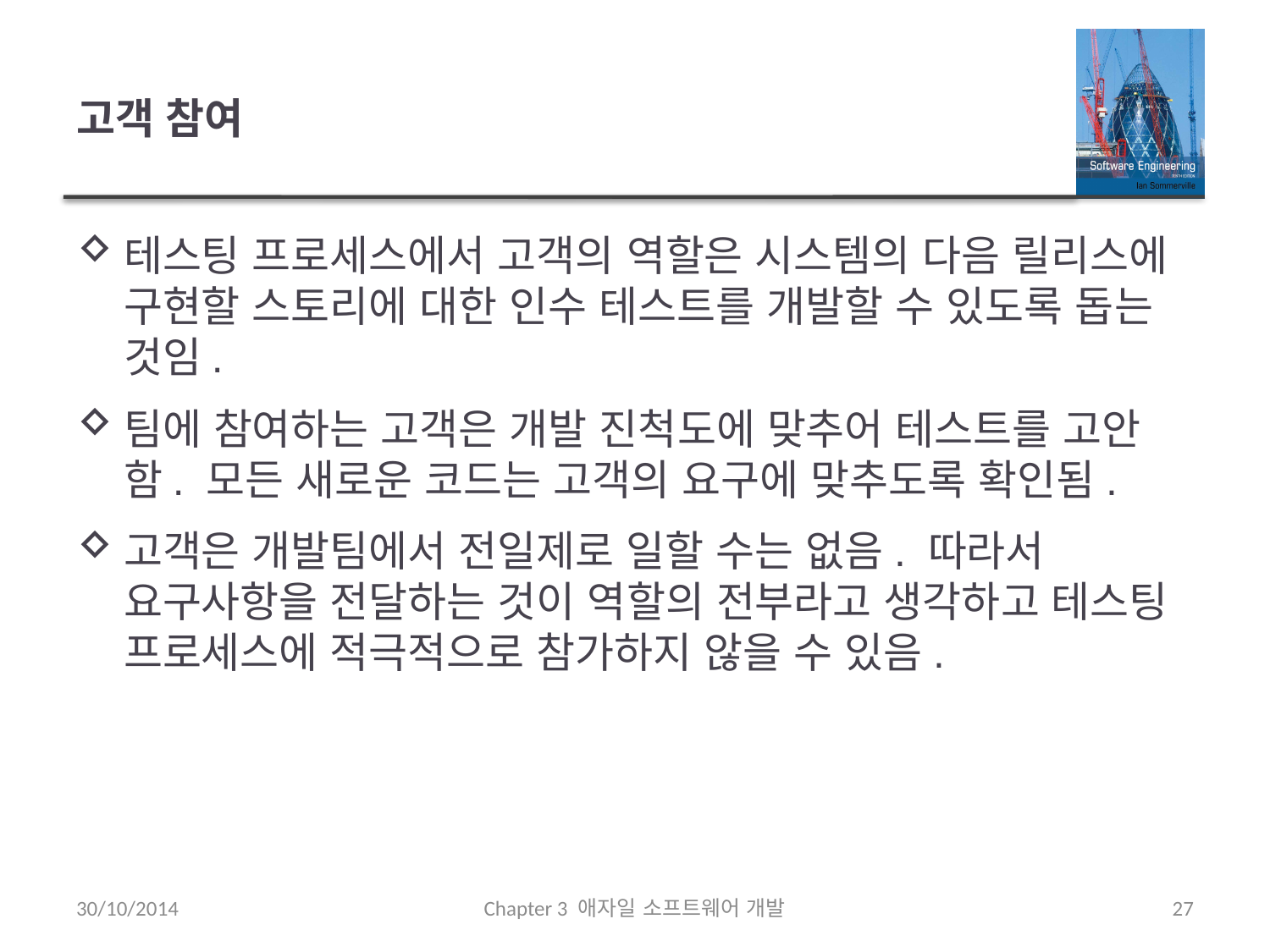

# 고객 참여
테스팅 프로세스에서 고객의 역할은 시스템의 다음 릴리스에 구현할 스토리에 대한 인수 테스트를 개발할 수 있도록 돕는 것임.
팀에 참여하는 고객은 개발 진척도에 맞추어 테스트를 고안함. 모든 새로운 코드는 고객의 요구에 맞추도록 확인됨.
고객은 개발팀에서 전일제로 일할 수는 없음. 따라서 요구사항을 전달하는 것이 역할의 전부라고 생각하고 테스팅 프로세스에 적극적으로 참가하지 않을 수 있음.
30/10/2014
Chapter 3 애자일 소프트웨어 개발
27